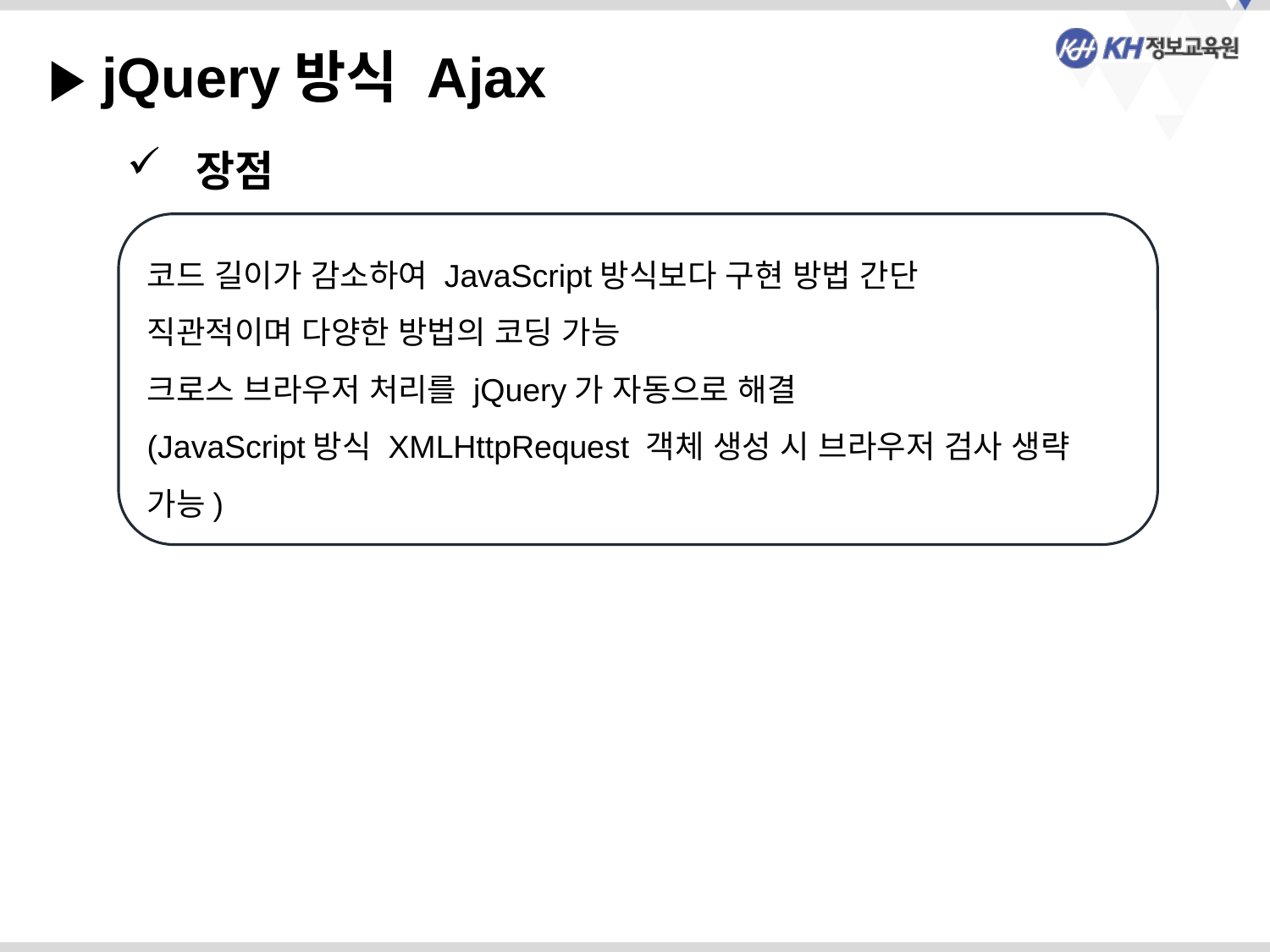

▶ jQuery방식 Ajax
 장점
코드 길이가 감소하여 JavaScript방식보다 구현 방법 간단
직관적이며 다양한 방법의 코딩 가능
크로스 브라우저 처리를 jQuery가 자동으로 해결
(JavaScript방식 XMLHttpRequest 객체 생성 시 브라우저 검사 생략 가능)